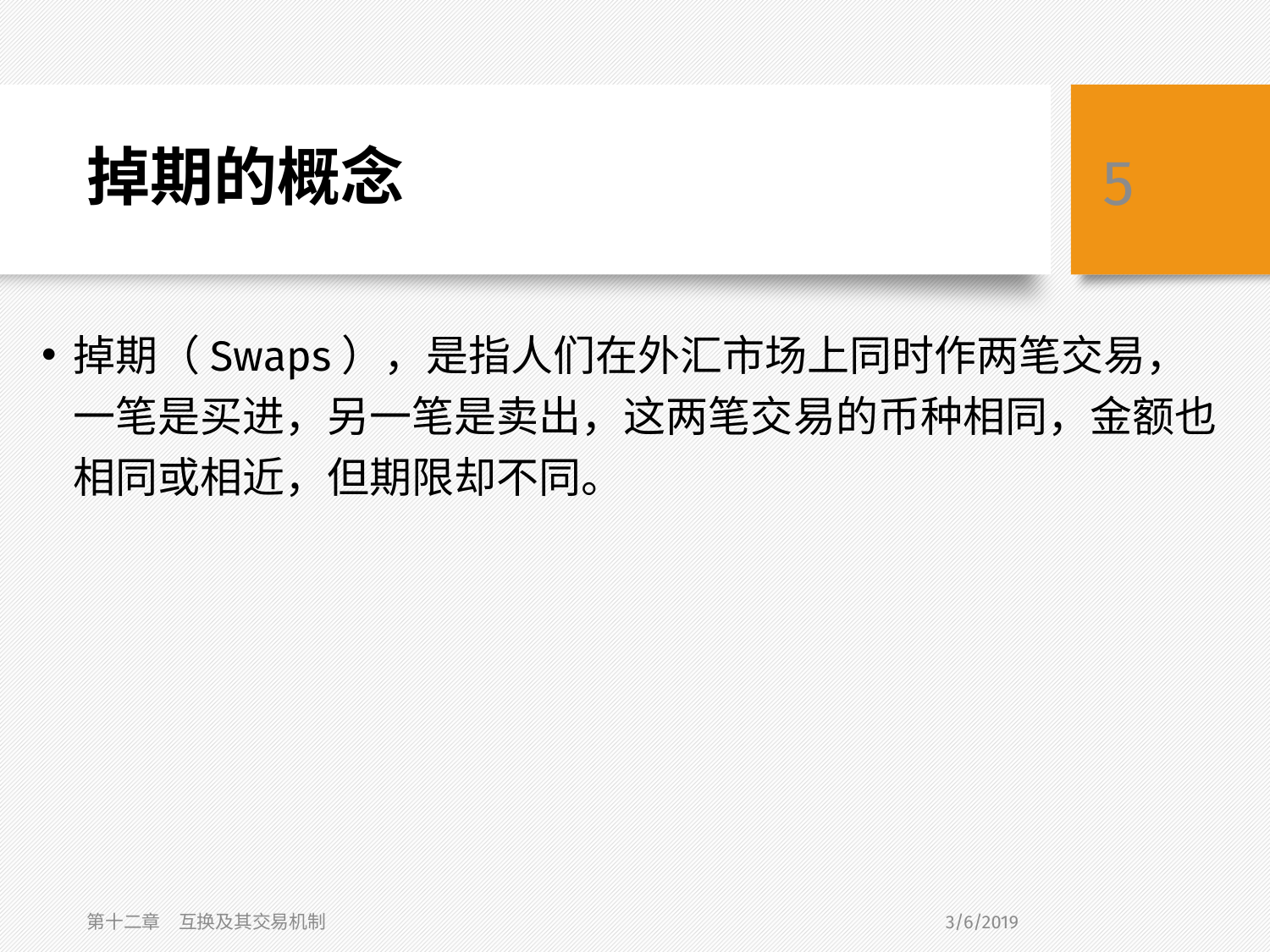

# 掉期的概念
5
掉期（Swaps），是指人们在外汇市场上同时作两笔交易，一笔是买进，另一笔是卖出，这两笔交易的币种相同，金额也相同或相近，但期限却不同。
3/6/2019
第十二章　互换及其交易机制